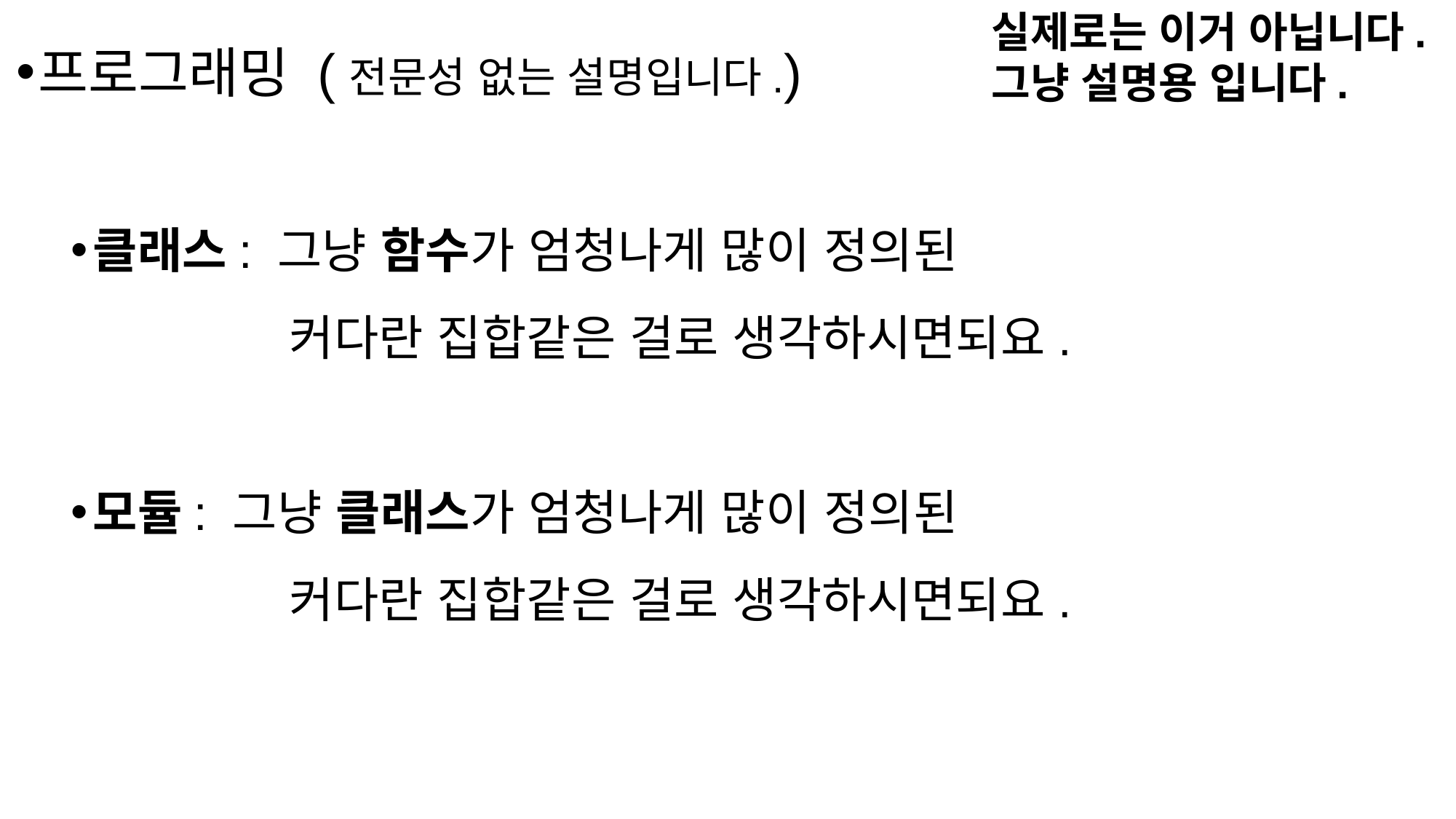

프로그래밍 (전문성 없는 설명입니다.)

클래스: 그냥 함수가 엄청나게 많이 정의된
		커다란 집합같은 걸로 생각하시면되요.

모듈: 그냥 클래스가 엄청나게 많이 정의된
		커다란 집합같은 걸로 생각하시면되요.
실제로는 이거 아닙니다.
그냥 설명용 입니다.